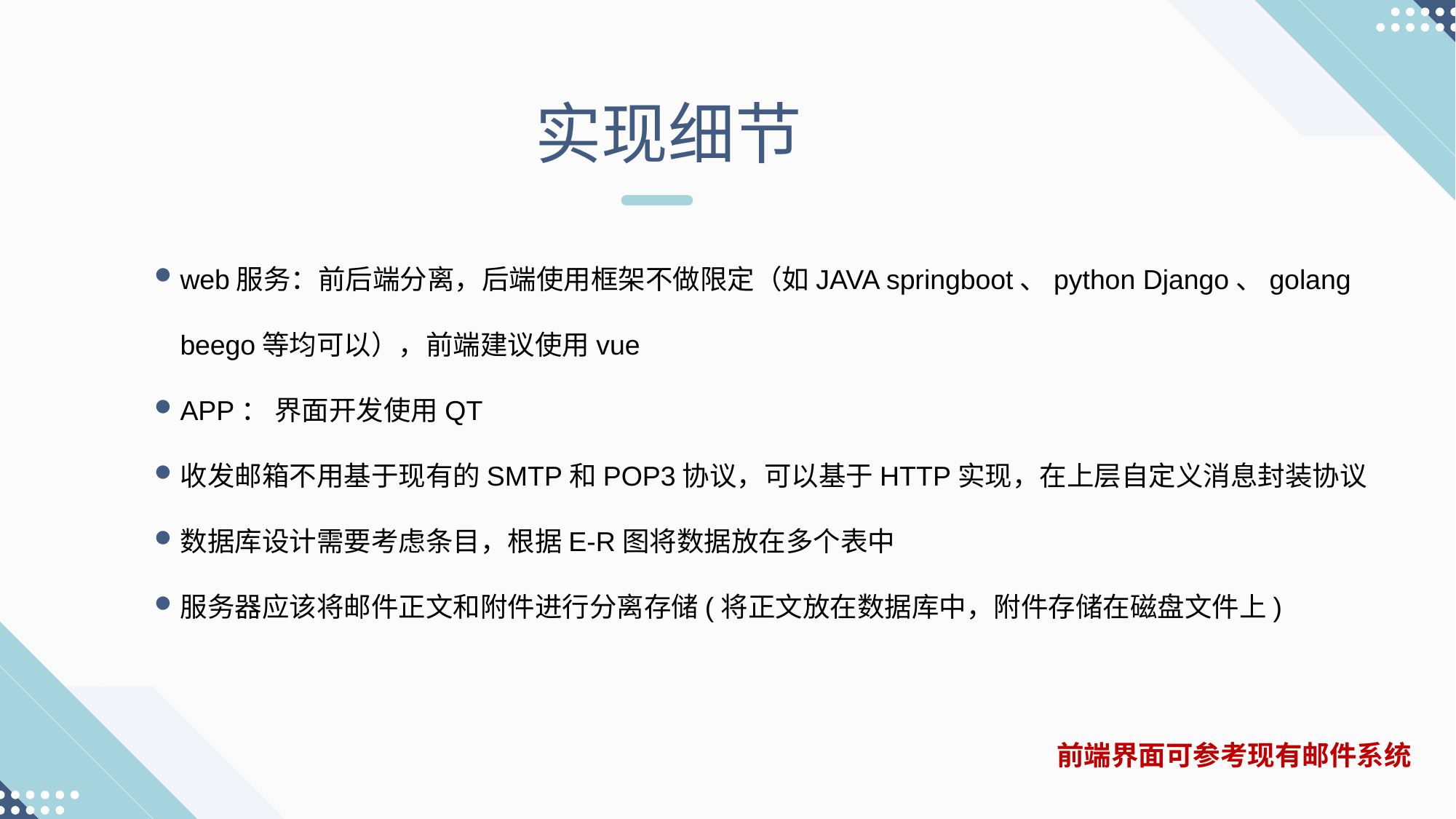

实现细节

web服务：前后端分离，后端使用框架不做限定（如JAVA springboot、python Django、golang beego等均可以），前端建议使用vue
APP： 界面开发使用QT
收发邮箱不用基于现有的SMTP和POP3协议，可以基于HTTP实现，在上层自定义消息封装协议
数据库设计需要考虑条目，根据E-R图将数据放在多个表中
服务器应该将邮件正文和附件进行分离存储(将正文放在数据库中，附件存储在磁盘文件上)

前端界面可参考现有邮件系统